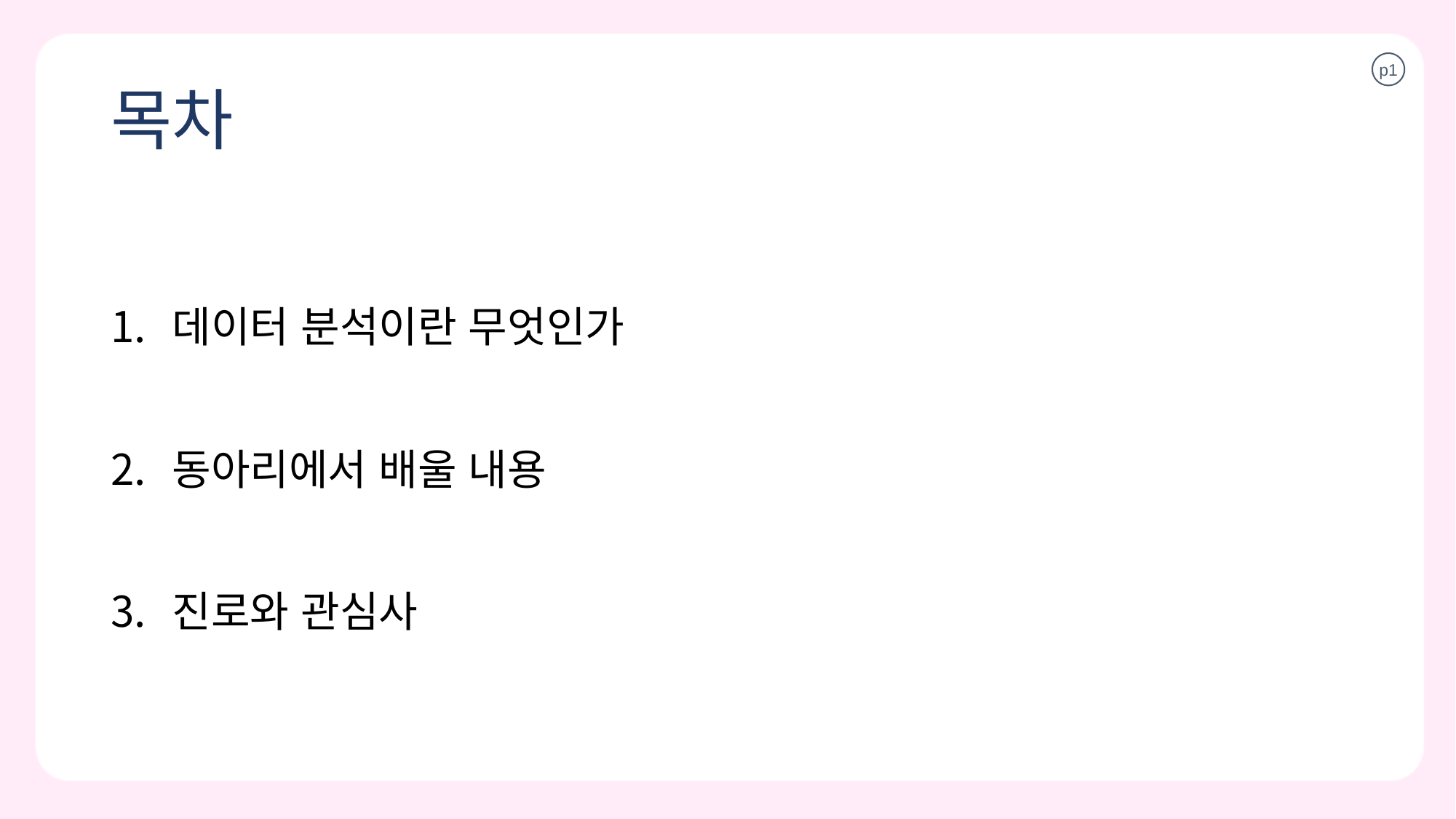

# 목차
p1
데이터 분석이란 무엇인가
동아리에서 배울 내용
진로와 관심사